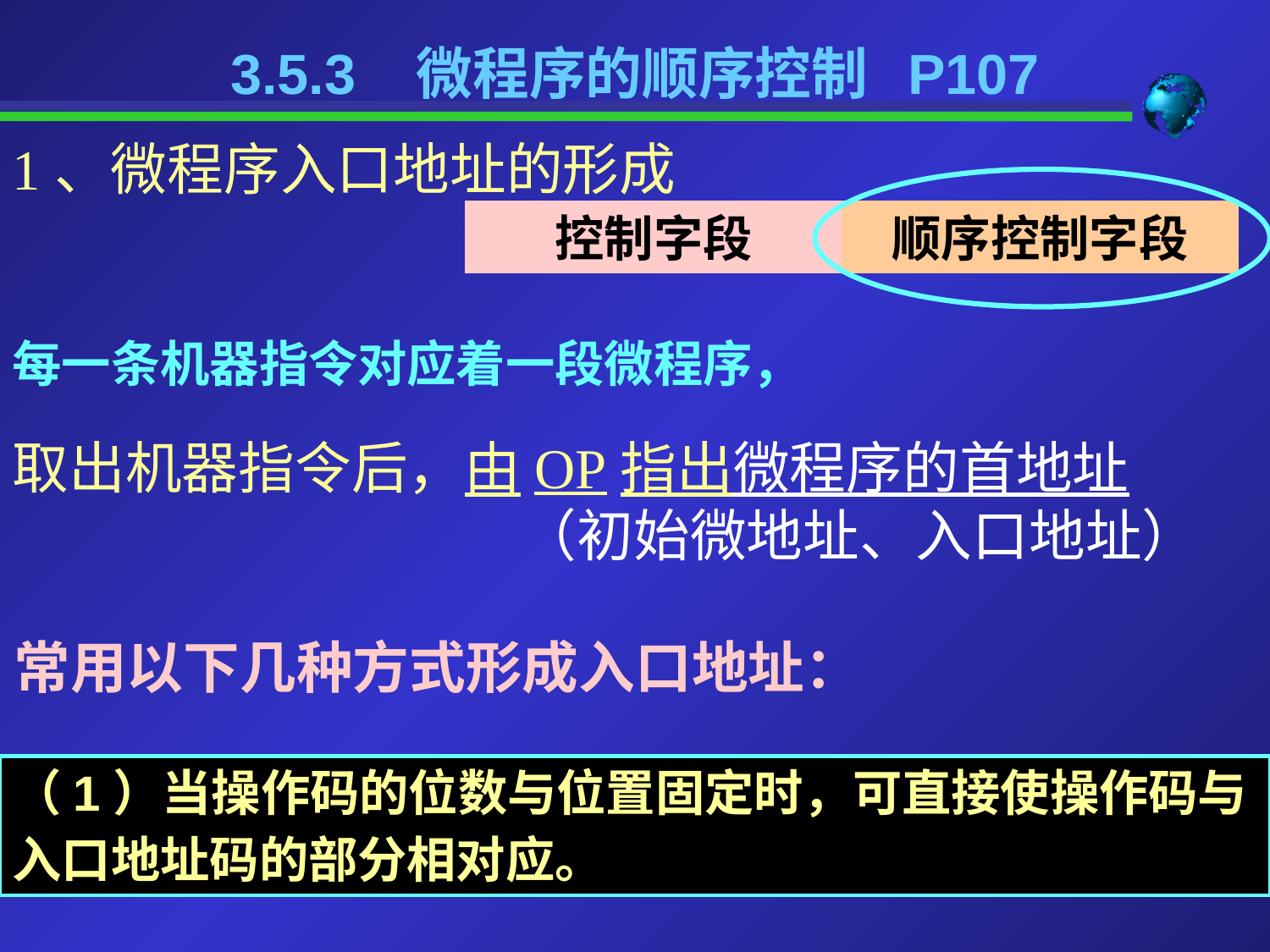

3.5.3   微程序的顺序控制  P107
1、微程序入口地址的形成

控制字段
顺序控制字段
每一条机器指令对应着一段微程序，
取出机器指令后，由OP指出微程序的首地址
				（初始微地址、入口地址）
常用以下几种方式形成入口地址：
（1）当操作码的位数与位置固定时，可直接使操作码与入口地址码的部分相对应。
81